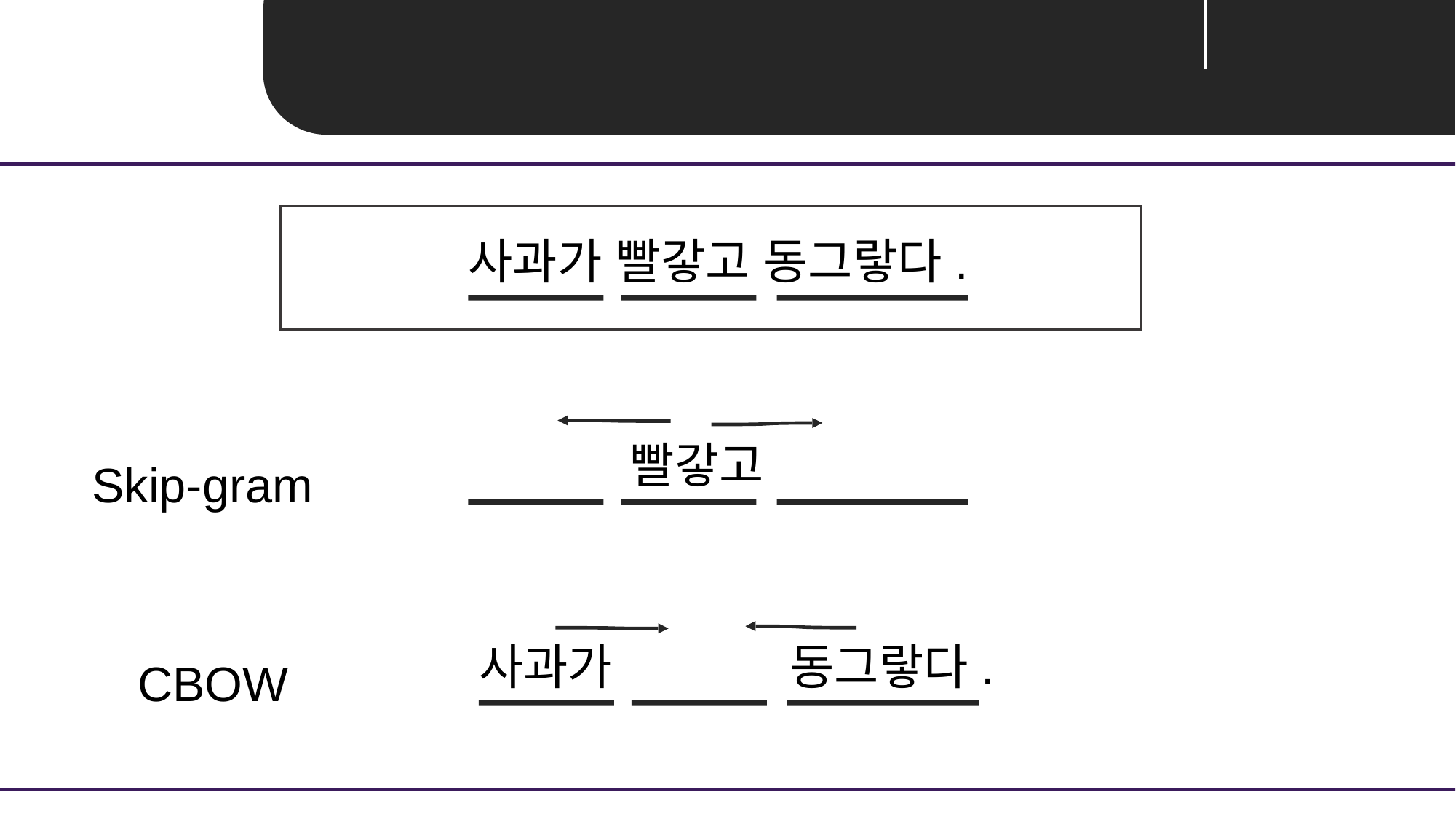

Unit  03 ㅣ  Word2Vec

사과가 빨갛고 동그랗다.

           빨갛고
Skip-gram

사과가             동그랗다.
CBOW